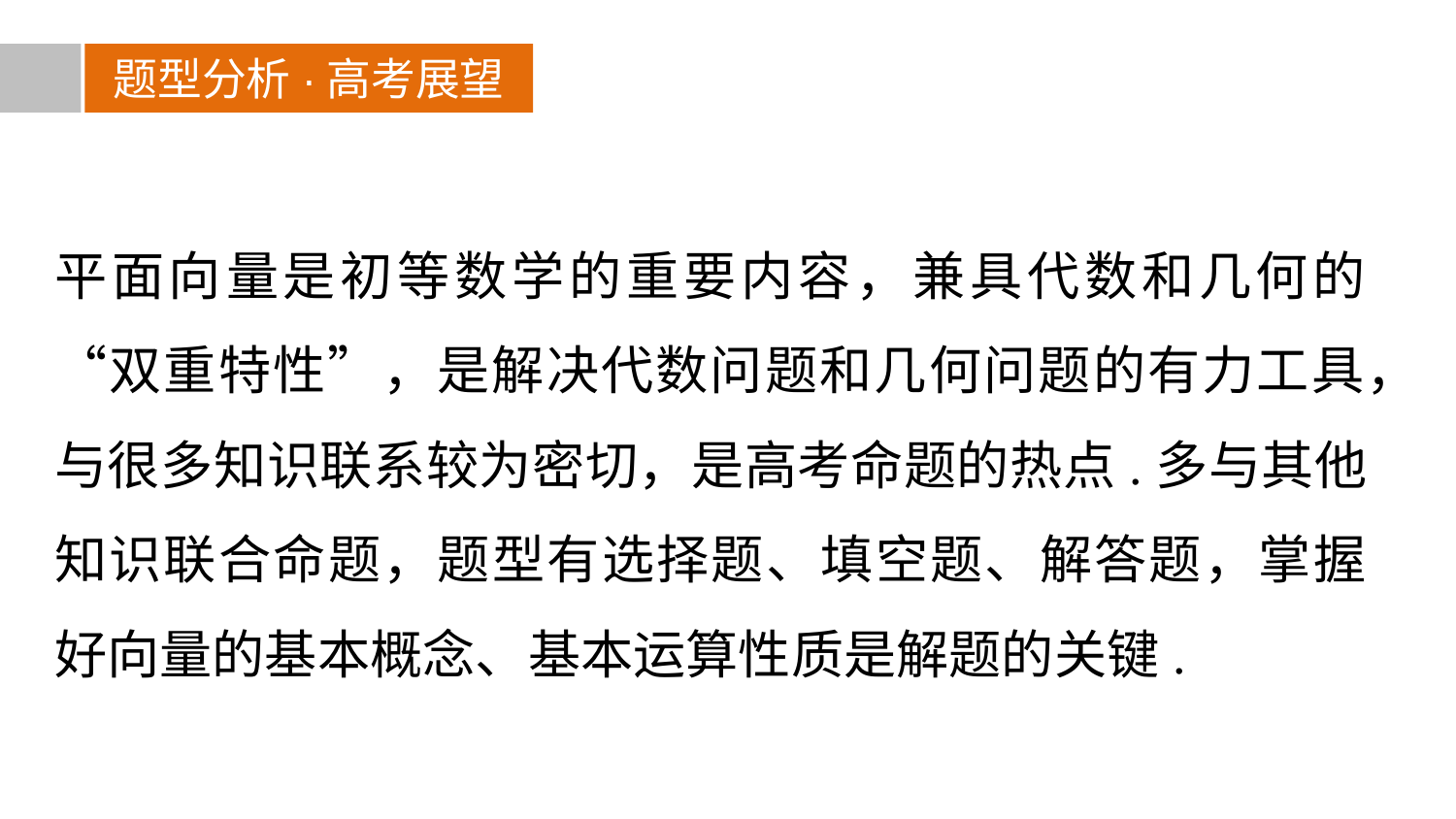

题型分析·高考展望
平面向量是初等数学的重要内容，兼具代数和几何的“双重特性”，是解决代数问题和几何问题的有力工具，与很多知识联系较为密切，是高考命题的热点.多与其他知识联合命题，题型有选择题、填空题、解答题，掌握好向量的基本概念、基本运算性质是解题的关键.